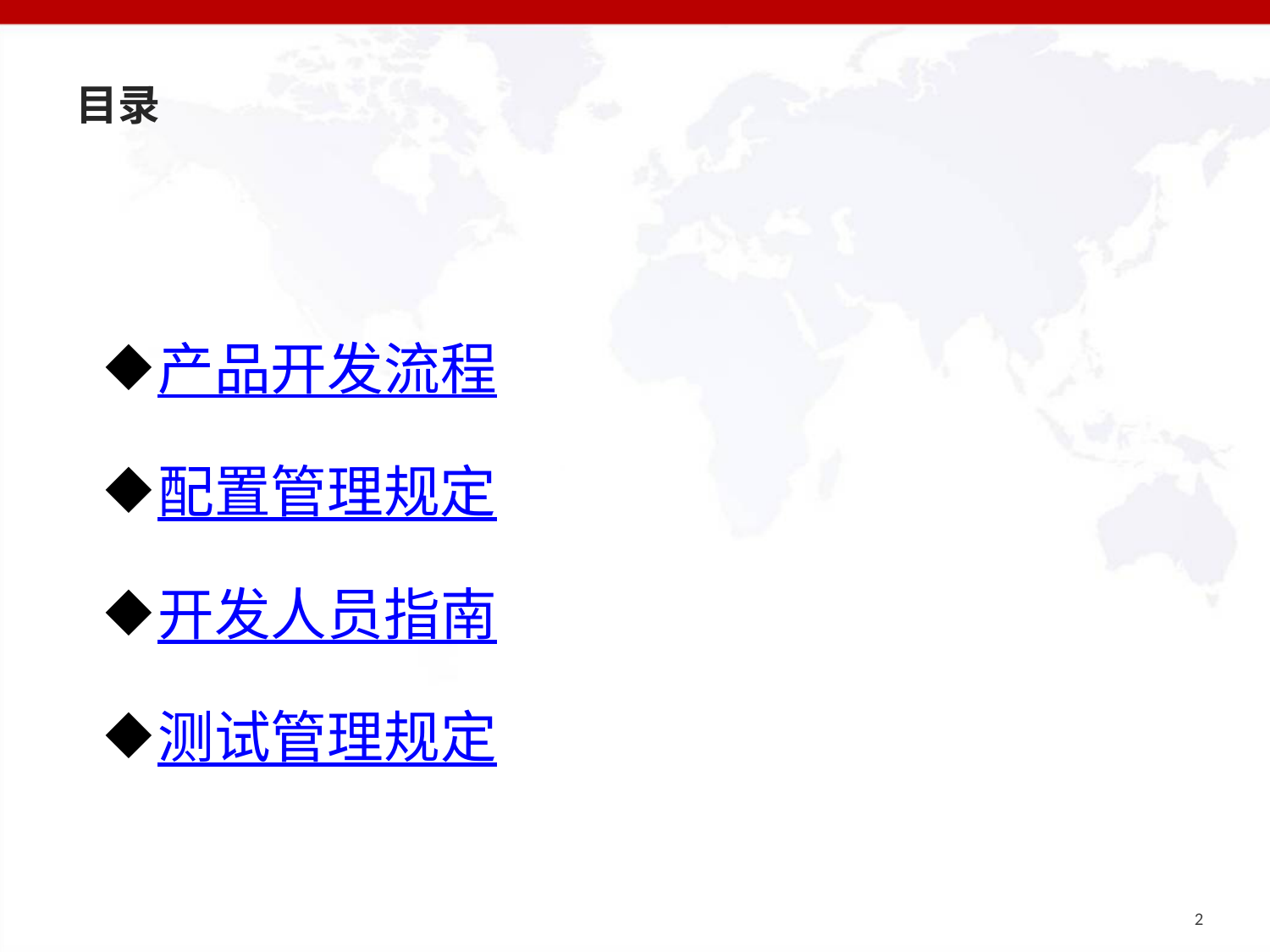

目录
产品开发流程
配置管理规定
开发人员指南
测试管理规定
2
2